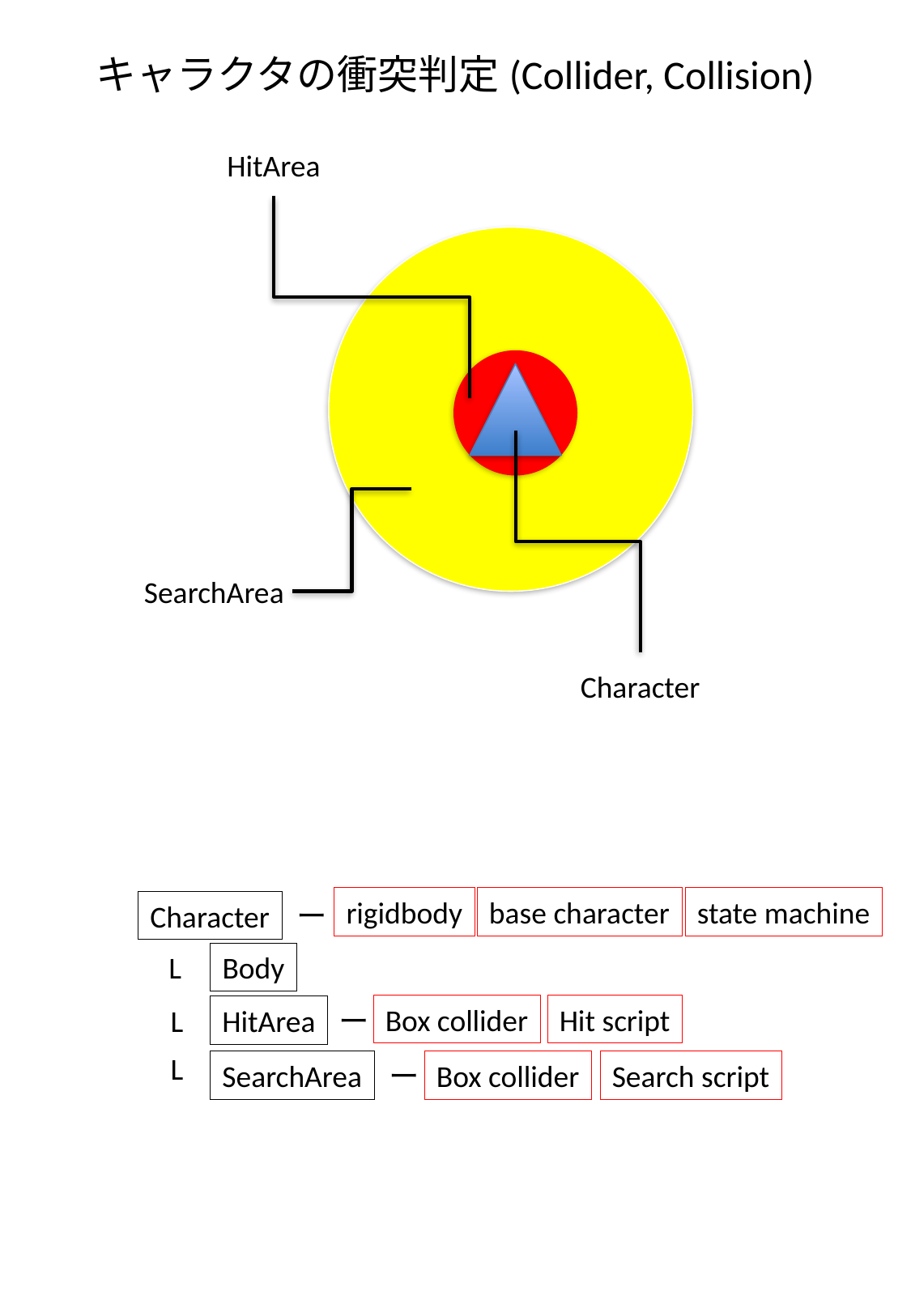

キャラクタの衝突判定(Collider, Collision)
HitArea

SearchArea
Character
rigidbody
base character
state machine
ー
Character
L
Body
Box collider
Hit script
L
HitArea
ー
L
SearchArea
ー
Box collider
Search script